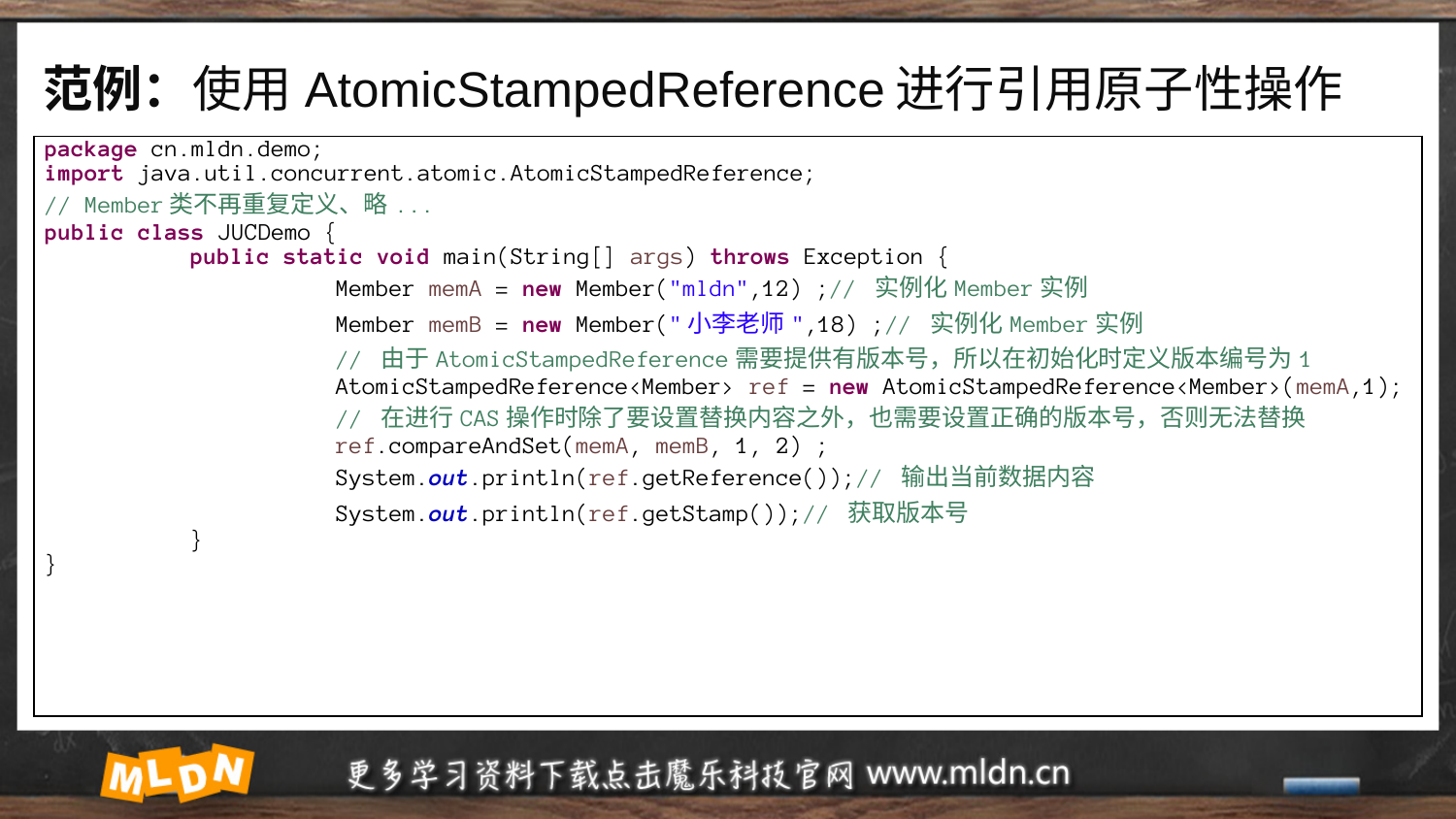

# 范例：使用AtomicStampedReference进行引用原子性操作
| package cn.mldn.demo; import java.util.concurrent.atomic.AtomicStampedReference; // Member类不再重复定义、略... public class JUCDemo { public static void main(String[] args) throws Exception { Member memA = new Member("mldn",12) ;// 实例化Member实例 Member memB = new Member("小李老师",18) ;// 实例化Member实例 // 由于AtomicStampedReference需要提供有版本号，所以在初始化时定义版本编号为1 AtomicStampedReference<Member> ref = new AtomicStampedReference<Member>(memA,1); // 在进行CAS操作时除了要设置替换内容之外，也需要设置正确的版本号，否则无法替换 ref.compareAndSet(memA, memB, 1, 2) ; System.out.println(ref.getReference());// 输出当前数据内容 System.out.println(ref.getStamp());// 获取版本号 } } |
| --- |